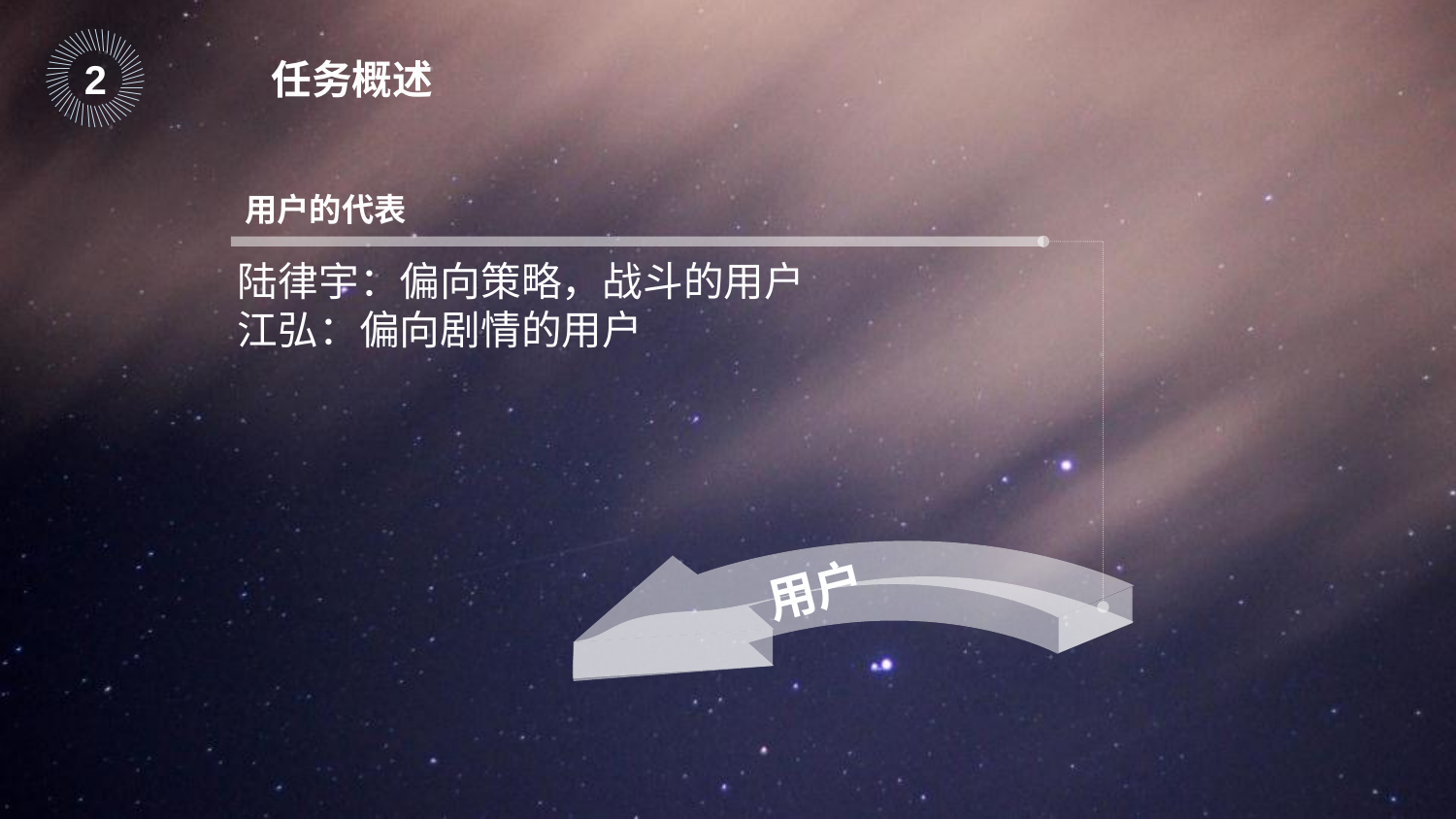

｜
｜
｜
｜
｜
｜
｜
｜
｜
｜
｜
｜
｜
｜
｜
｜
｜
｜
｜
｜
｜
｜
｜
｜
｜
｜
｜
｜
｜
｜
｜
｜
｜
｜
｜
｜
｜
｜
｜
｜
｜
｜
｜
｜
｜
｜
2
任务概述
用户的代表

陆律宇：偏向策略，战斗的用户
江弘：偏向剧情的用户

用户